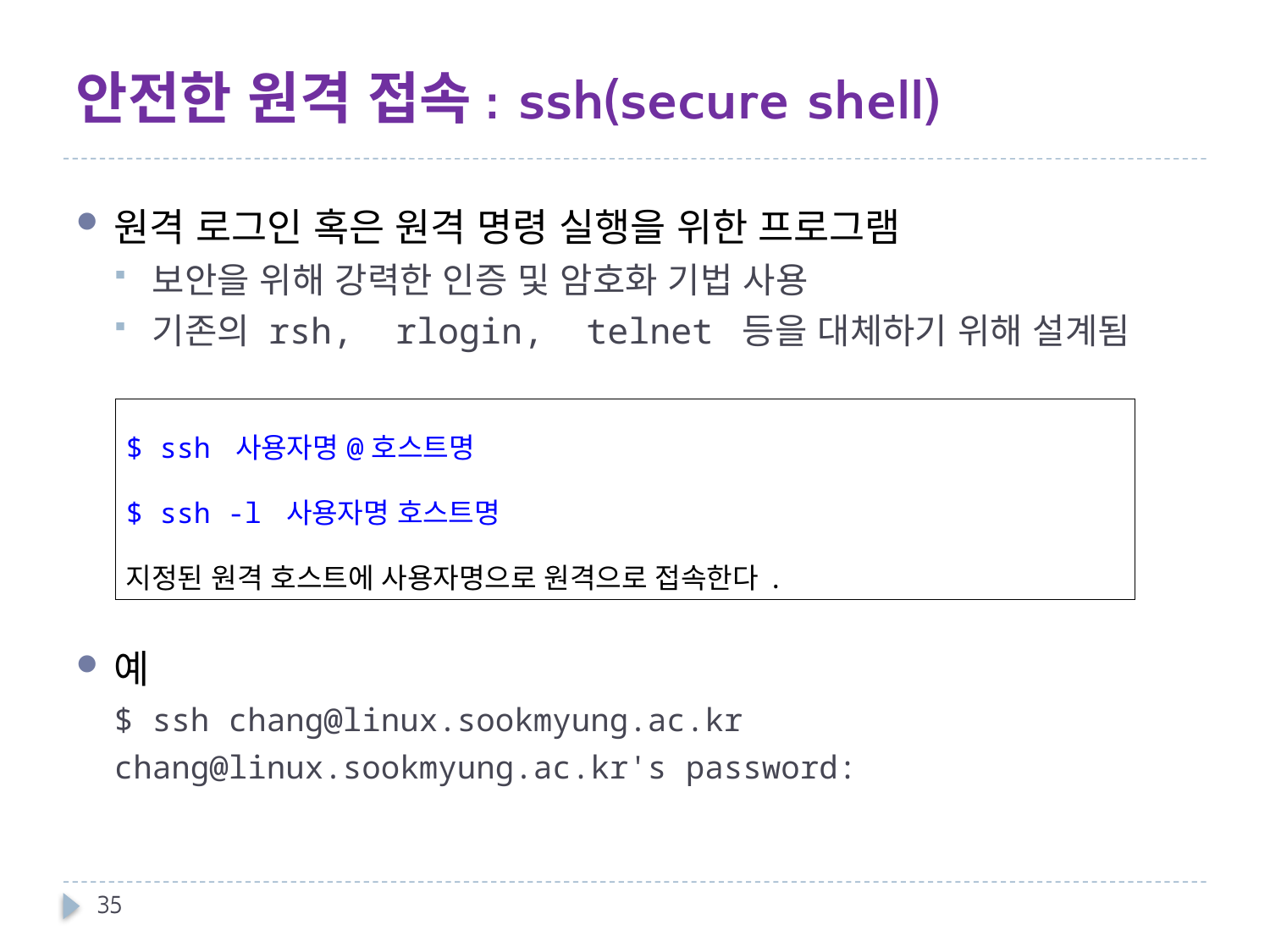

# 안전한 원격 접속: ssh(secure shell)
원격 로그인 혹은 원격 명령 실행을 위한 프로그램
보안을 위해 강력한 인증 및 암호화 기법 사용
기존의 rsh,  rlogin,  telnet 등을 대체하기 위해 설계됨

예
$ ssh chang@linux.sookmyung.ac.kr
chang@linux.sookmyung.ac.kr's password:

| $ ssh 사용자명@호스트명 $ ssh -l 사용자명 호스트명 지정된 원격 호스트에 사용자명으로 원격으로 접속한다. |
| --- |
35